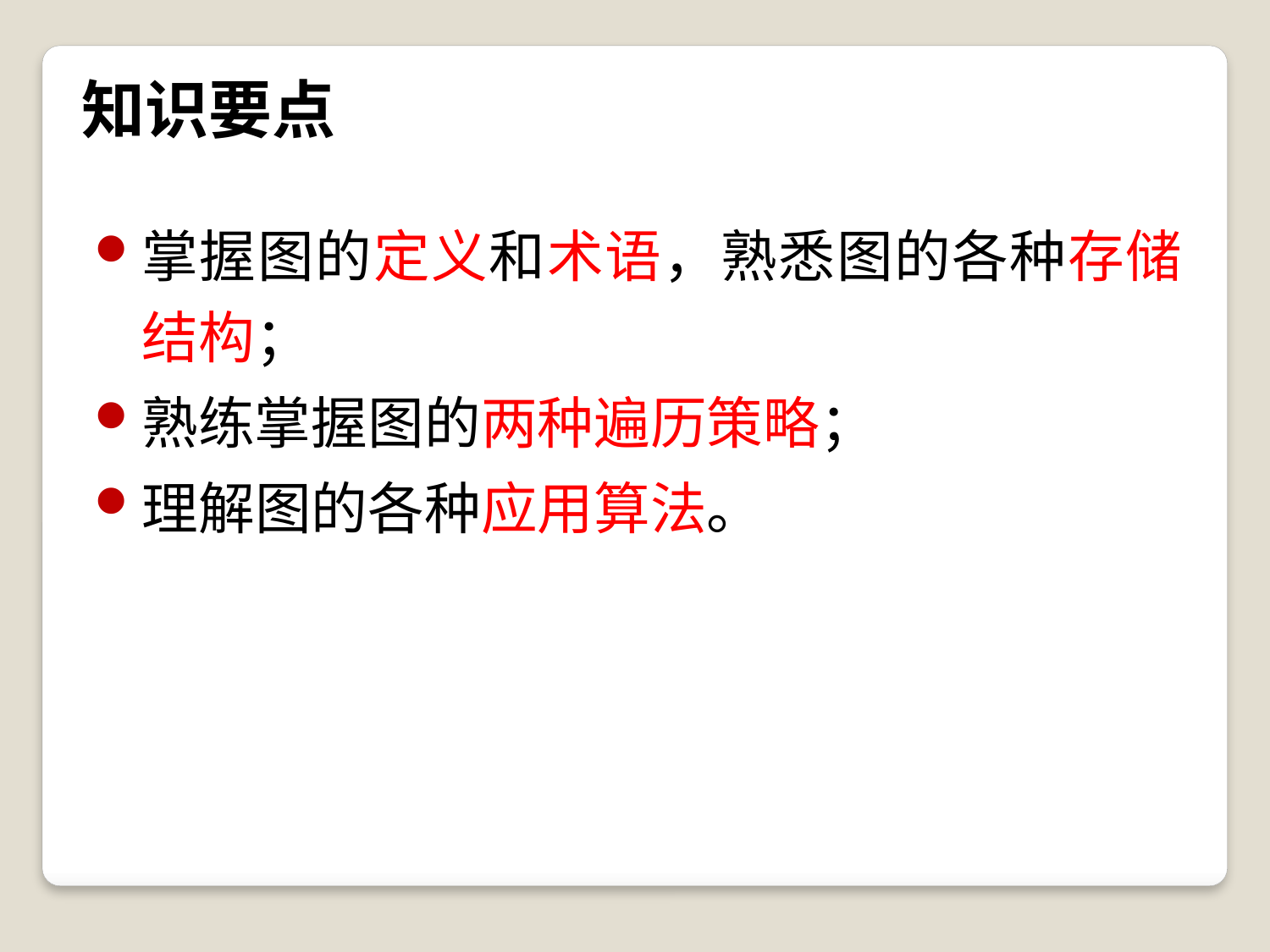

# 知识要点
掌握图的定义和术语，熟悉图的各种存储结构；
熟练掌握图的两种遍历策略；
理解图的各种应用算法。